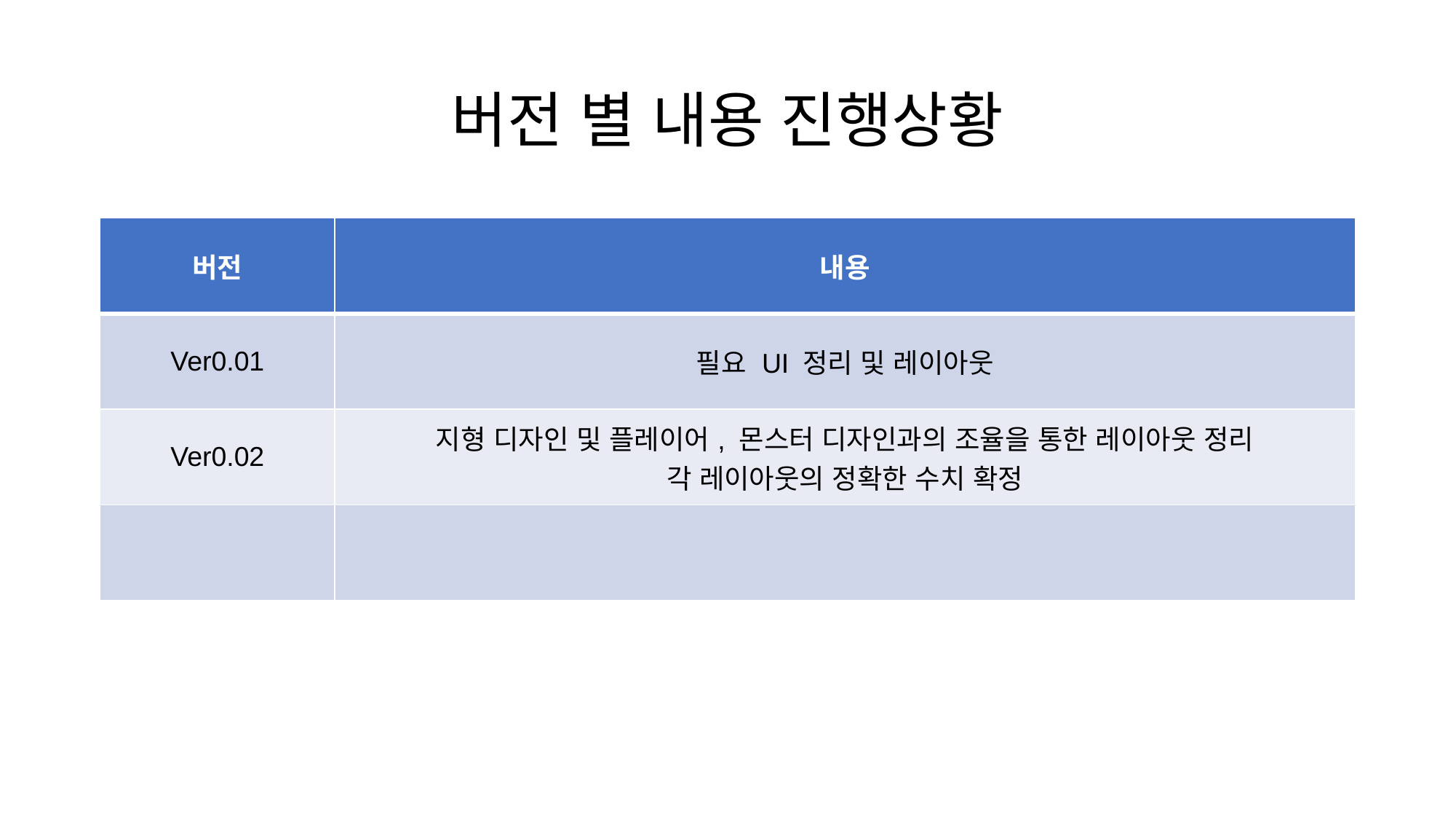

# 버전 별 내용 진행상황
| 버전 | 내용 |
| --- | --- |
| Ver0.01 | 필요 UI 정리 및 레이아웃 |
| Ver0.02 | 지형 디자인 및 플레이어, 몬스터 디자인과의 조율을 통한 레이아웃 정리 각 레이아웃의 정확한 수치 확정 |
|  |  |